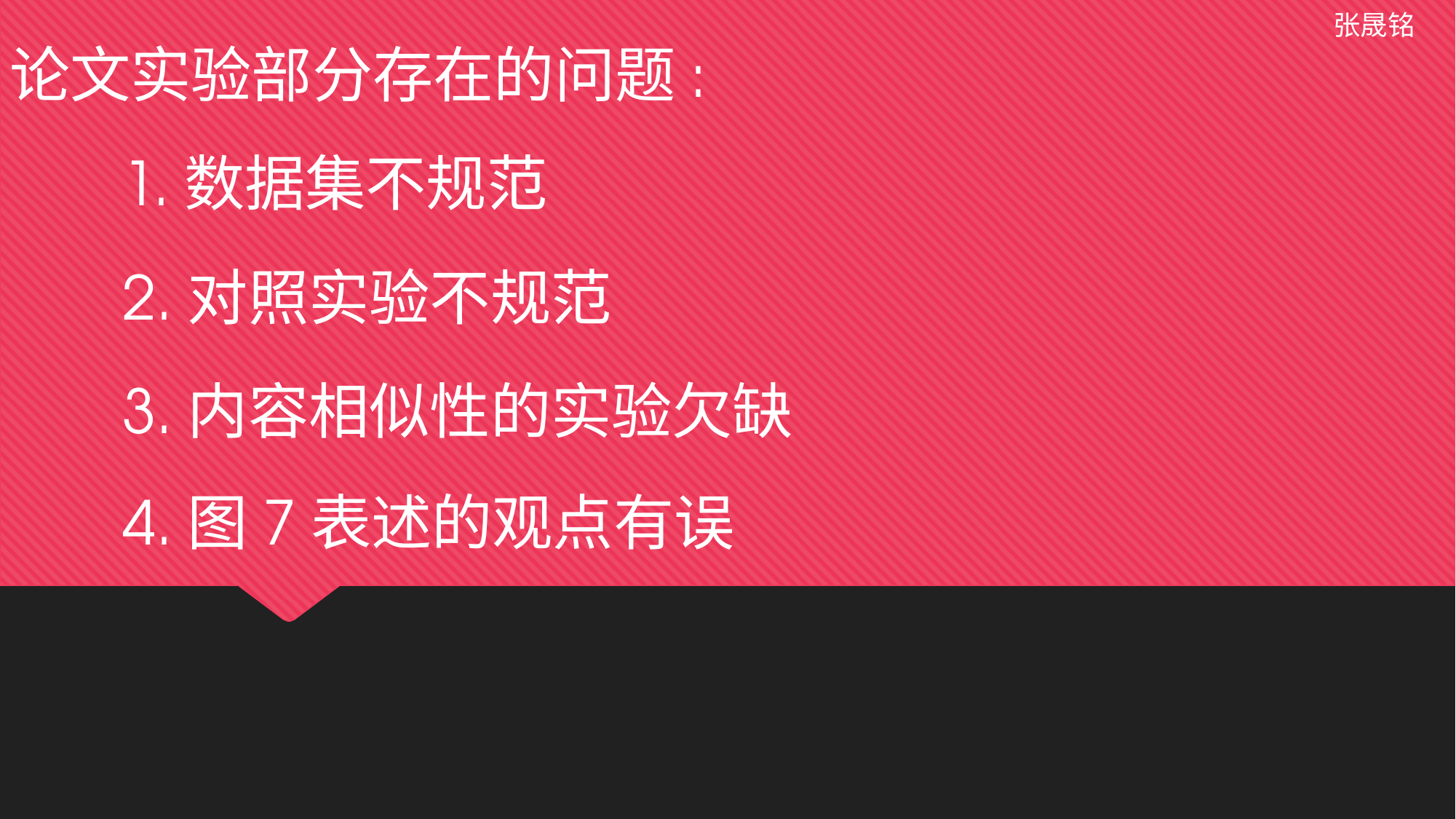

张晟铭
论文实验部分存在的问题:
1.数据集不规范
2.对照实验不规范
3.内容相似性的实验欠缺
4.图7表述的观点有误